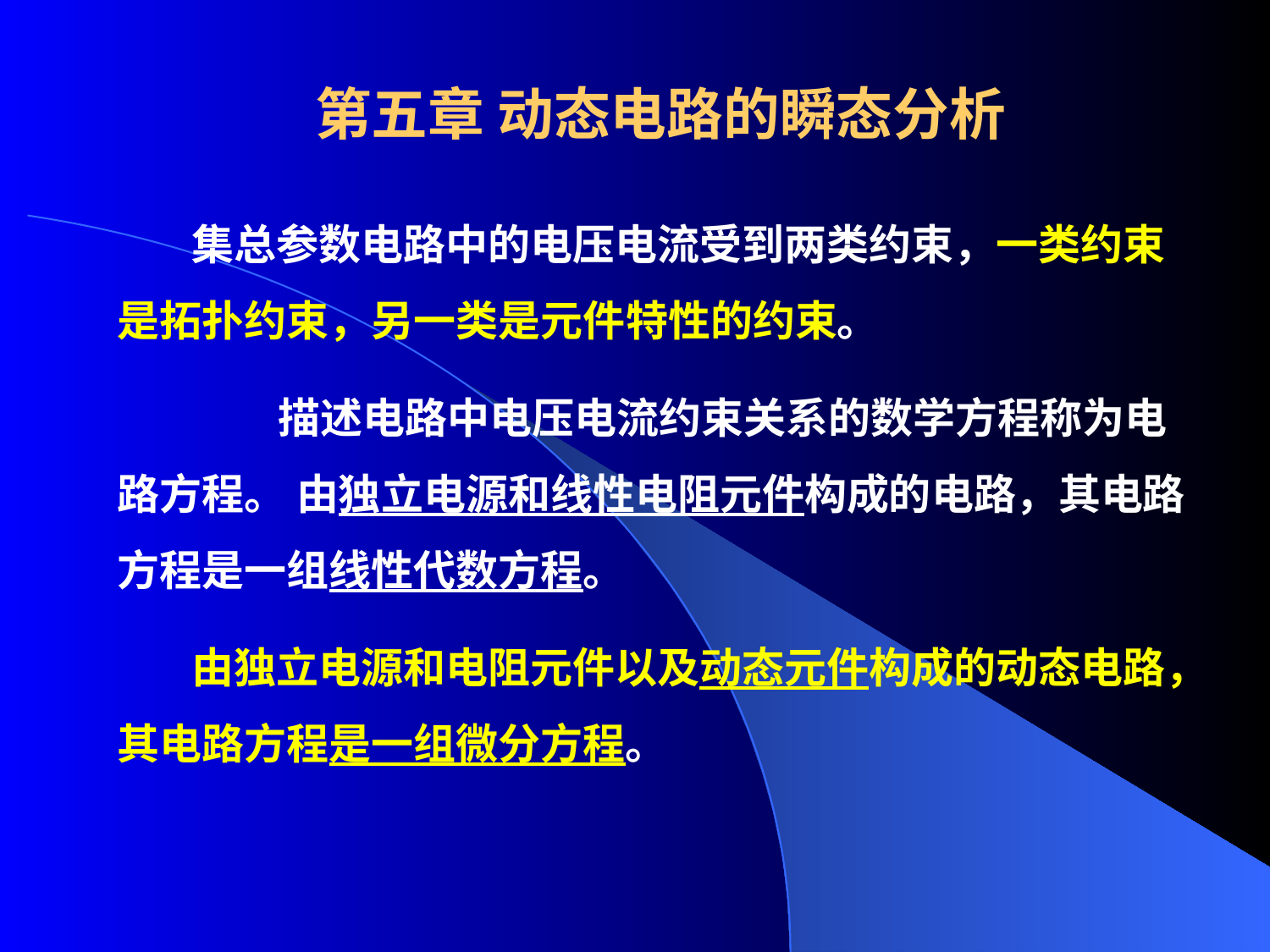

# 第五章 动态电路的瞬态分析
集总参数电路中的电压电流受到两类约束，一类约束是拓扑约束，另一类是元件特性的约束。
        描述电路中电压电流约束关系的数学方程称为电路方程。 由独立电源和线性电阻元件构成的电路，其电路方程是一组线性代数方程。
由独立电源和电阻元件以及动态元件构成的动态电路，其电路方程是一组微分方程。